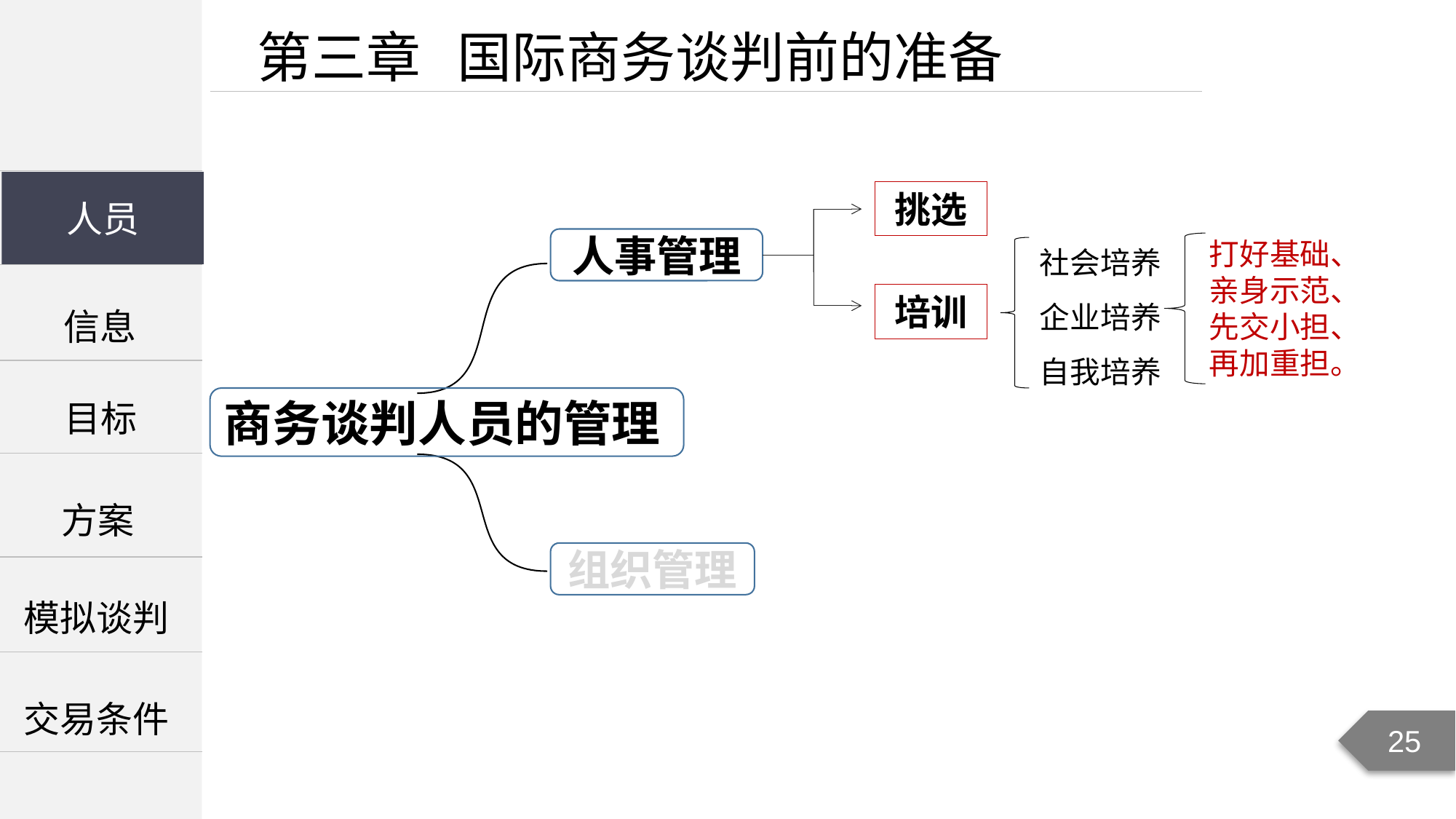

第三章   国际商务谈判前的准备
|  |
| --- |
|  |
|  |
人员

挑选
人员

社会培养
企业培养
自我培养
人事管理
打好基础、
亲身示范、
先交小担、
再加重担。

信息
培训
目标
商务谈判人员的管理
方案
组织管理
模拟谈判
交易条件
25